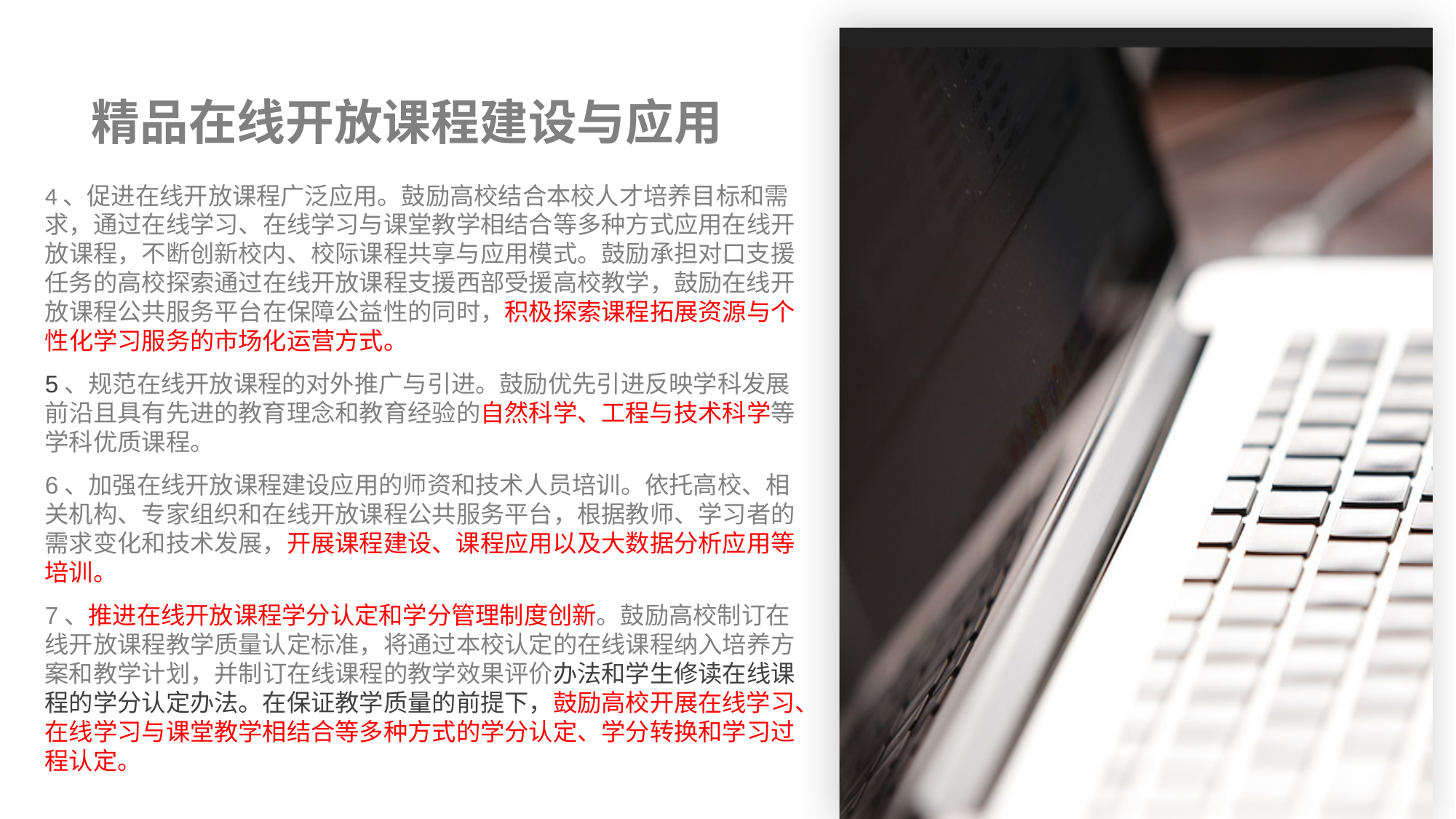

精品在线开放课程建设与应用
4、促进在线开放课程广泛应用。鼓励高校结合本校人才培养目标和需求，通过在线学习、在线学习与课堂教学相结合等多种方式应用在线开放课程，不断创新校内、校际课程共享与应用模式。鼓励承担对口支援任务的高校探索通过在线开放课程支援西部受援高校教学，鼓励在线开放课程公共服务平台在保障公益性的同时，积极探索课程拓展资源与个性化学习服务的市场化运营方式。
5、规范在线开放课程的对外推广与引进。鼓励优先引进反映学科发展前沿且具有先进的教育理念和教育经验的自然科学、工程与技术科学等学科优质课程。
6、加强在线开放课程建设应用的师资和技术人员培训。依托高校、相关机构、专家组织和在线开放课程公共服务平台，根据教师、学习者的需求变化和技术发展，开展课程建设、课程应用以及大数据分析应用等培训。
7、推进在线开放课程学分认定和学分管理制度创新。鼓励高校制订在线开放课程教学质量认定标准，将通过本校认定的在线课程纳入培养方案和教学计划，并制订在线课程的教学效果评价办法和学生修读在线课程的学分认定办法。在保证教学质量的前提下，鼓励高校开展在线学习、在线学习与课堂教学相结合等多种方式的学分认定、学分转换和学习过程认定。